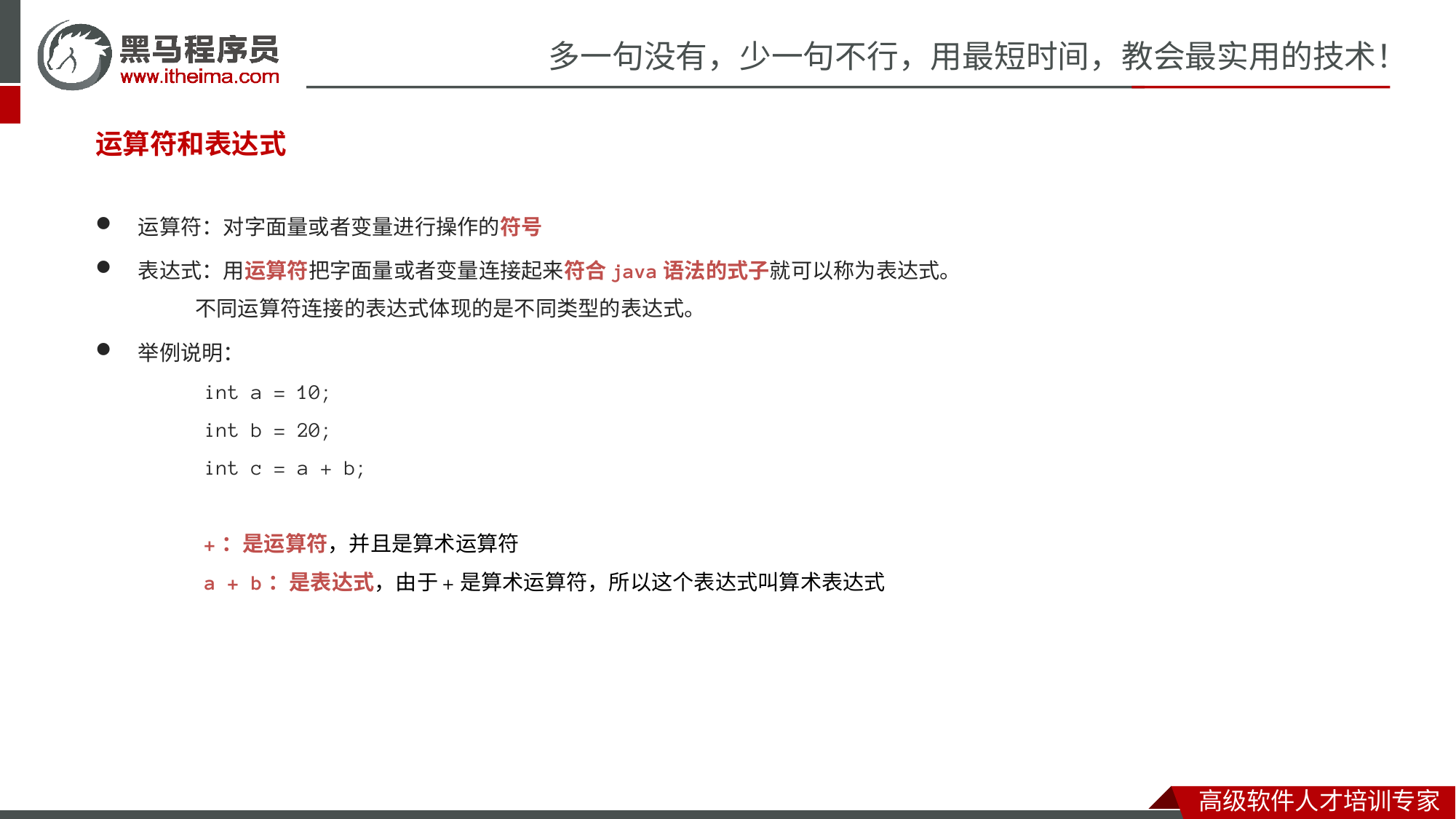

#
运算符和表达式
运算符：对字面量或者变量进行操作的符号
表达式：用运算符把字面量或者变量连接起来符合java语法的式子就可以称为表达式。
                    不同运算符连接的表达式体现的是不同类型的表达式。
举例说明：
	int a = 10;
	int b = 20;
	int c = a + b;

	+：是运算符，并且是算术运算符
	a + b：是表达式，由于+是算术运算符，所以这个表达式叫算术表达式